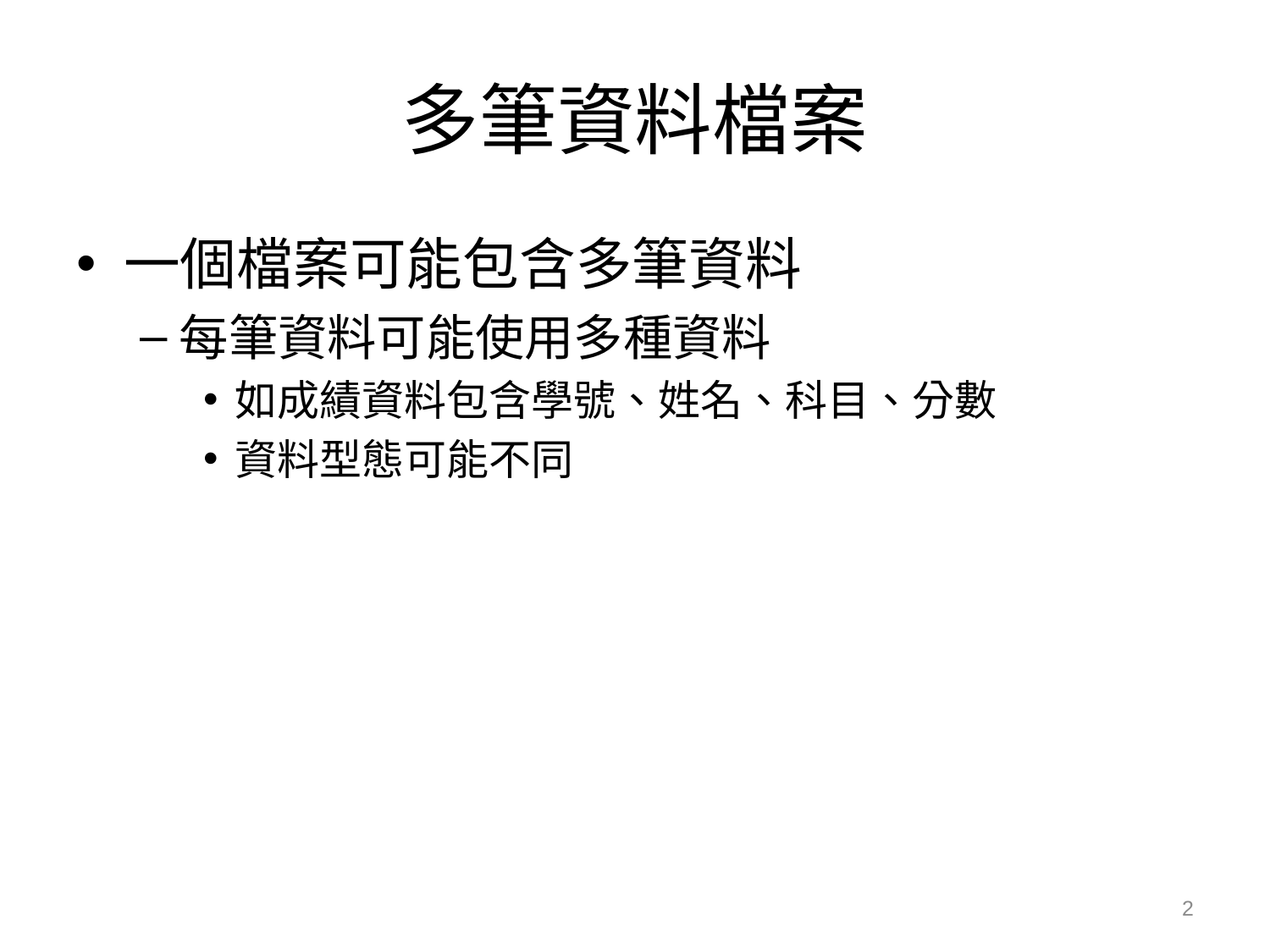

# 多筆資料檔案
一個檔案可能包含多筆資料
每筆資料可能使用多種資料
如成績資料包含學號、姓名、科目、分數
資料型態可能不同
2